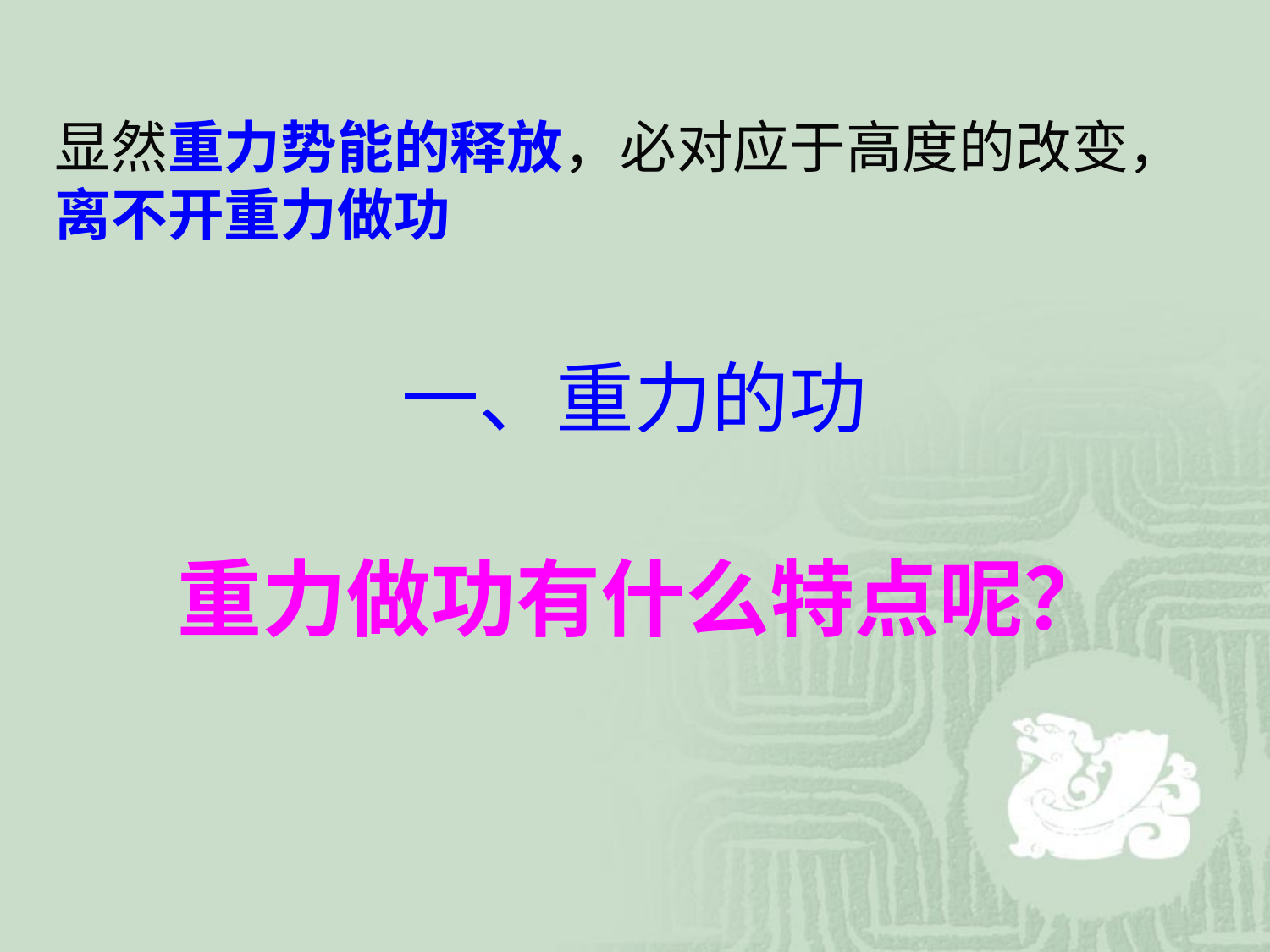

显然重力势能的释放，必对应于高度的改变，
离不开重力做功
# 一、重力的功
重力做功有什么特点呢？